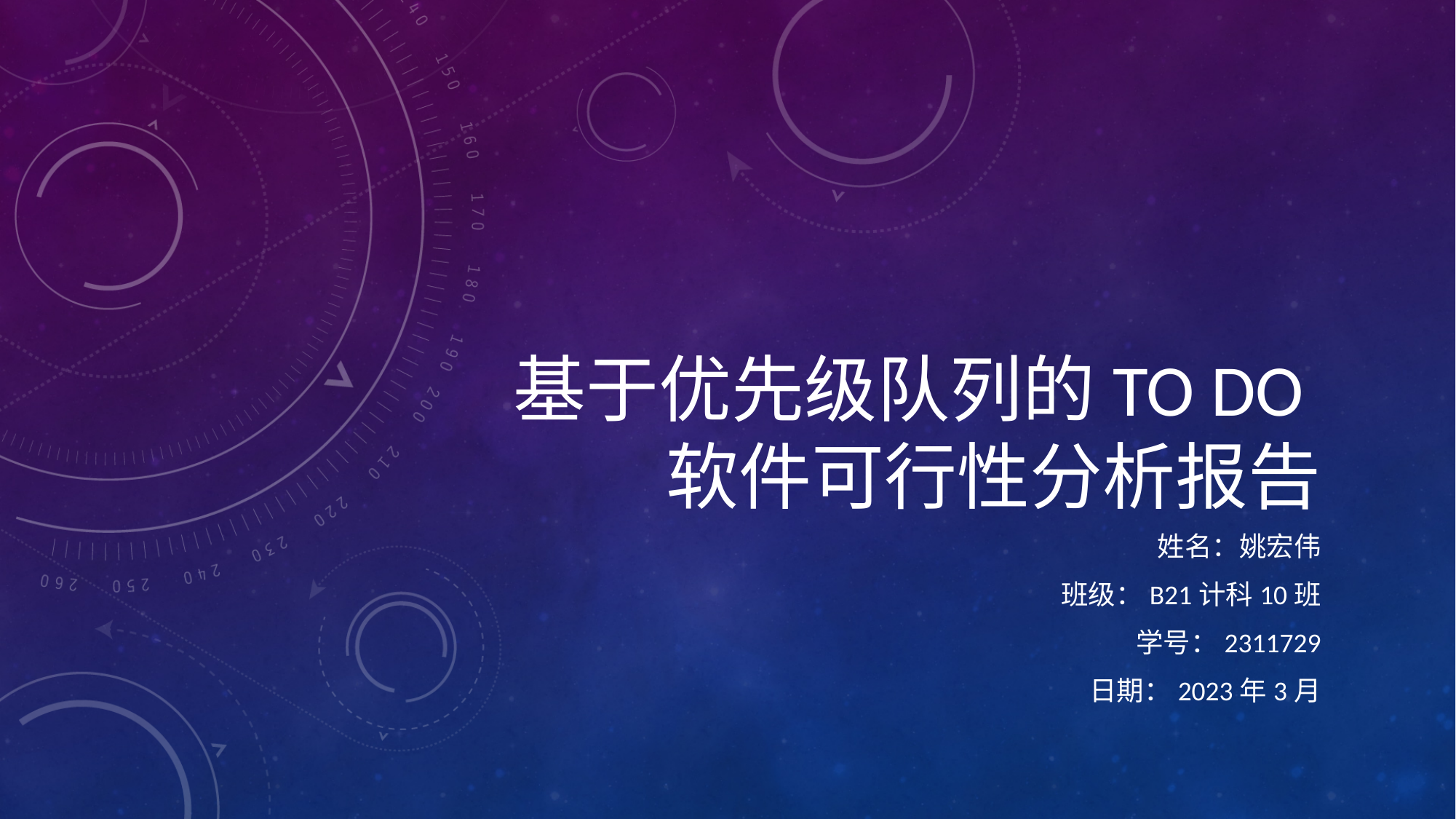

# 基于优先级队列的TO DO软件可行性分析报告
姓名：姚宏伟
班级：B21计科10班
学号：2311729
日期：2023年3月